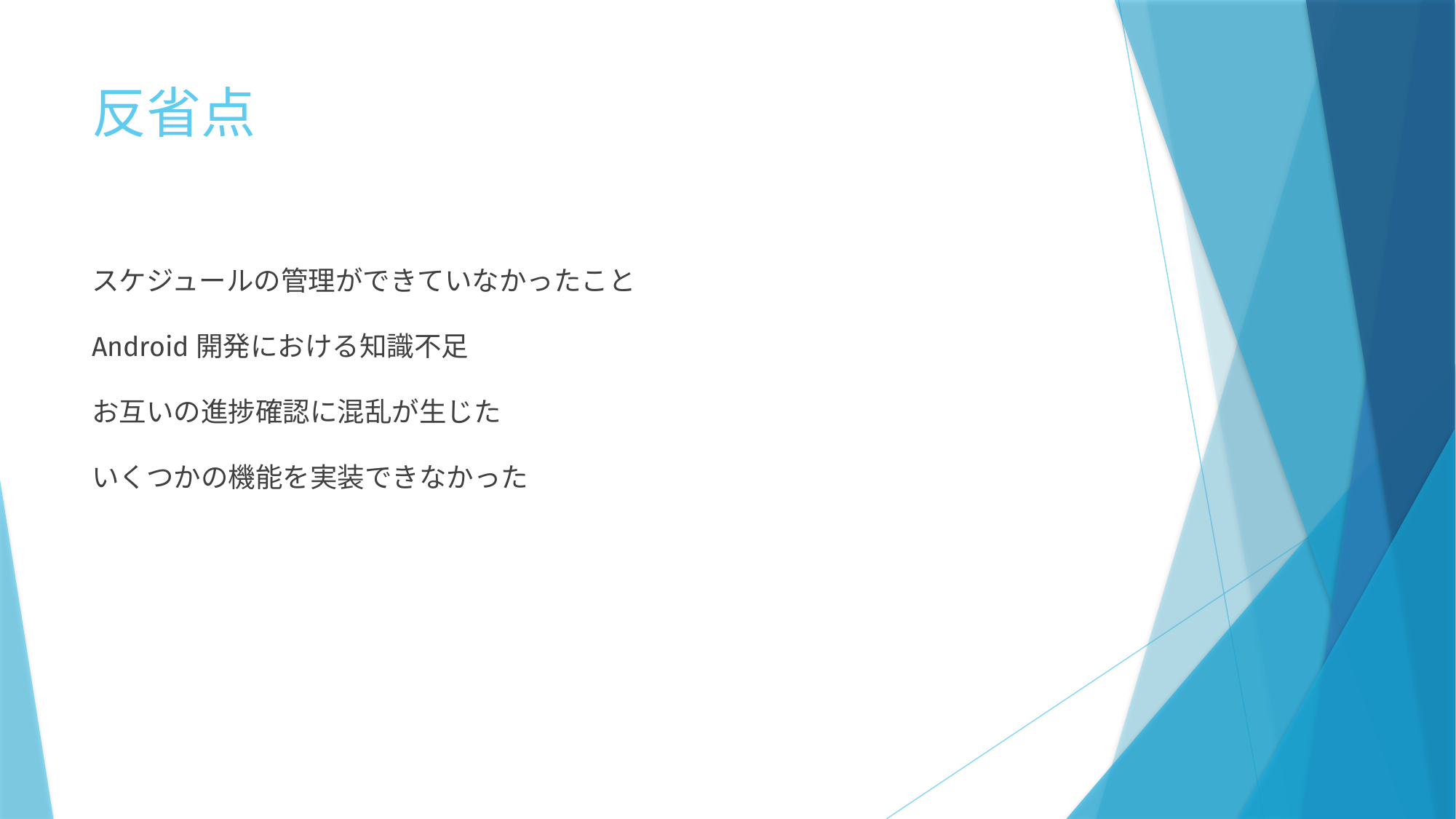

# 反省点
スケジュールの管理ができていなかったこと

Android開発における知識不足

お互いの進捗確認に混乱が生じた

いくつかの機能を実装できなかった